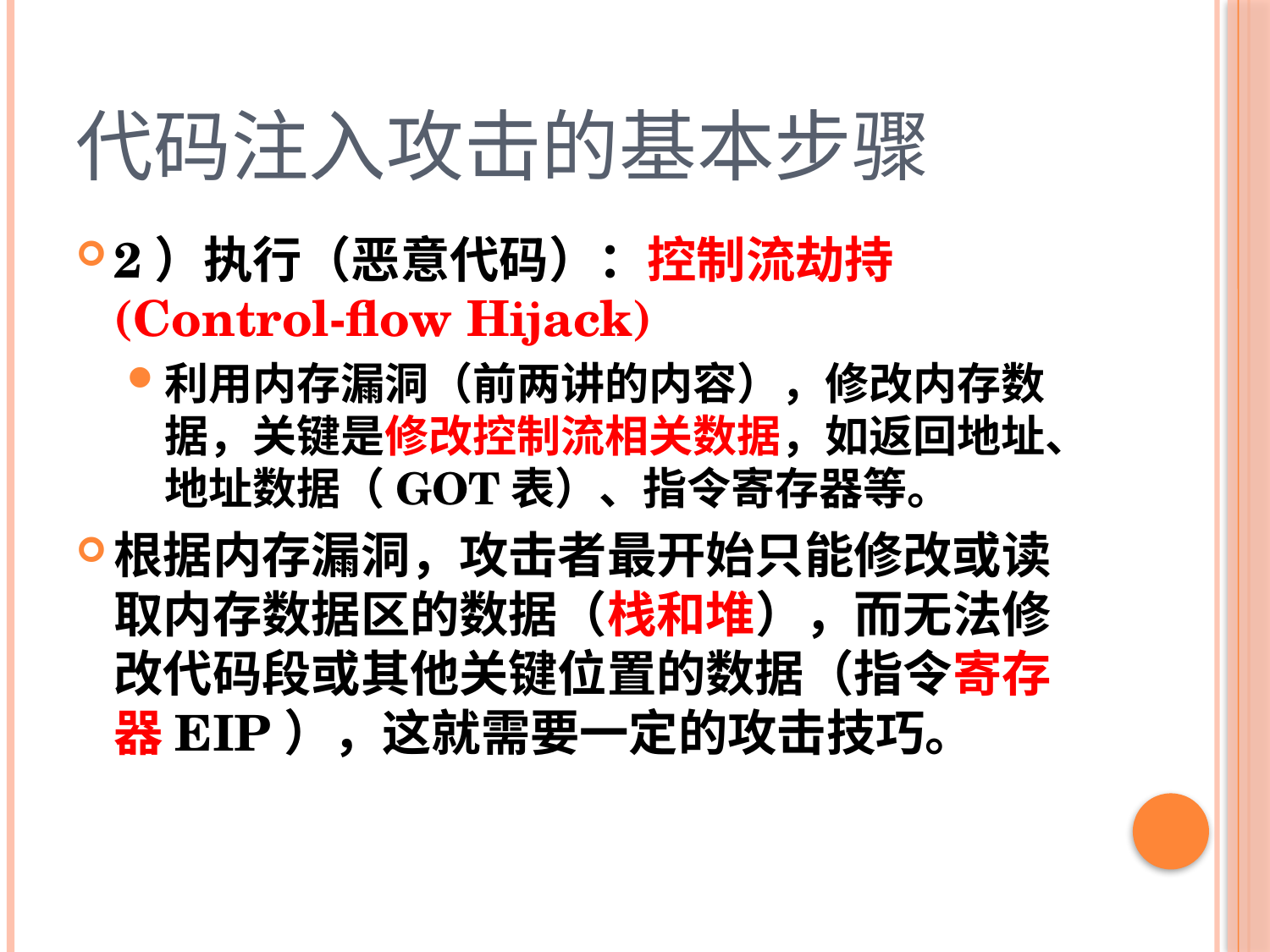

# 代码注入攻击的基本步骤
2）执行（恶意代码）：控制流劫持(Control-flow Hijack)
利用内存漏洞（前两讲的内容），修改内存数据，关键是修改控制流相关数据，如返回地址、地址数据（GOT表）、指令寄存器等。
根据内存漏洞，攻击者最开始只能修改或读取内存数据区的数据（栈和堆），而无法修改代码段或其他关键位置的数据（指令寄存器EIP），这就需要一定的攻击技巧。